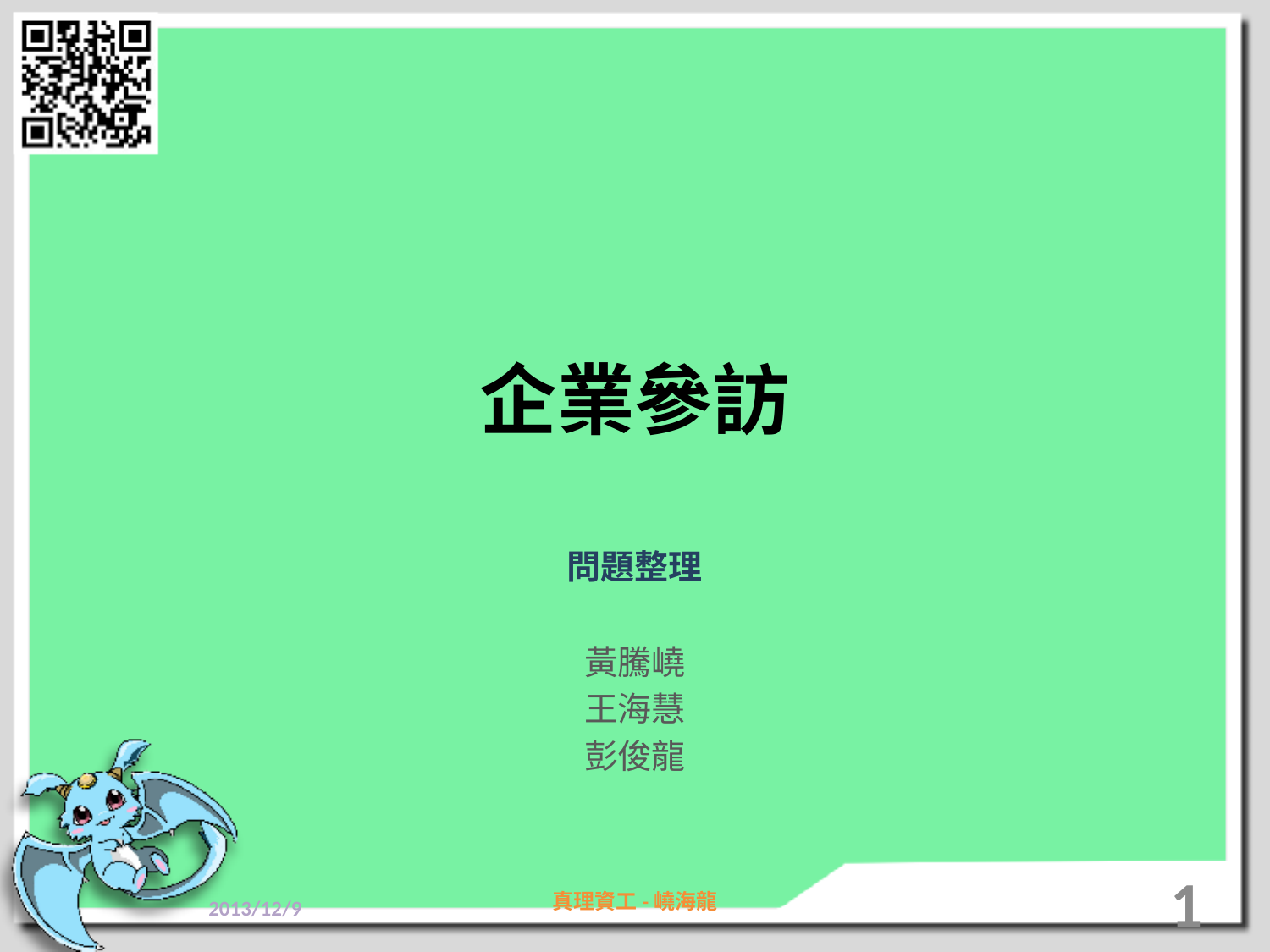

# 企業參訪
問題整理

黃騰嶢
王海慧
彭俊龍
真理資工-嶢海龍
1
2013/12/9